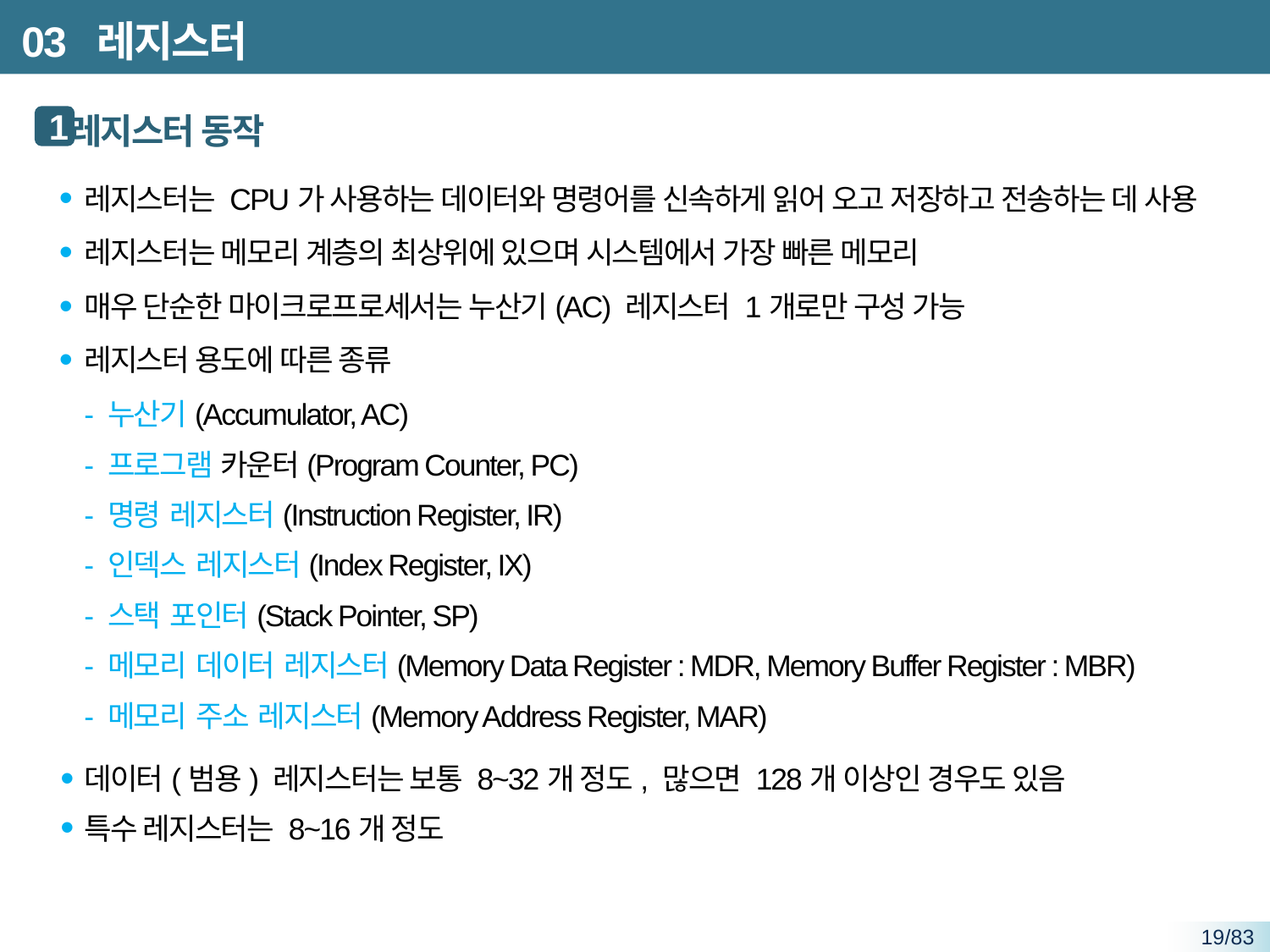

# 03  레지스터
      레지스터 동작
레지스터는 CPU가 사용하는 데이터와 명령어를 신속하게 읽어 오고 저장하고 전송하는 데 사용
레지스터는 메모리 계층의 최상위에 있으며 시스템에서 가장 빠른 메모리
매우 단순한 마이크로프로세서는 누산기(AC) 레지스터 1개로만 구성 가능
레지스터 용도에 따른 종류
- 누산기(Accumulator, AC)
- 프로그램 카운터(Program Counter, PC)
- 명령 레지스터(Instruction Register, IR)
- 인덱스 레지스터(Index Register, IX)
- 스택 포인터(Stack Pointer, SP)
- 메모리 데이터 레지스터(Memory Data Register : MDR, Memory Buffer Register : MBR)
- 메모리 주소 레지스터(Memory Address Register, MAR)
데이터(범용) 레지스터는 보통 8~32개 정도, 많으면 128개 이상인 경우도 있음
특수 레지스터는 8~16개 정도
1